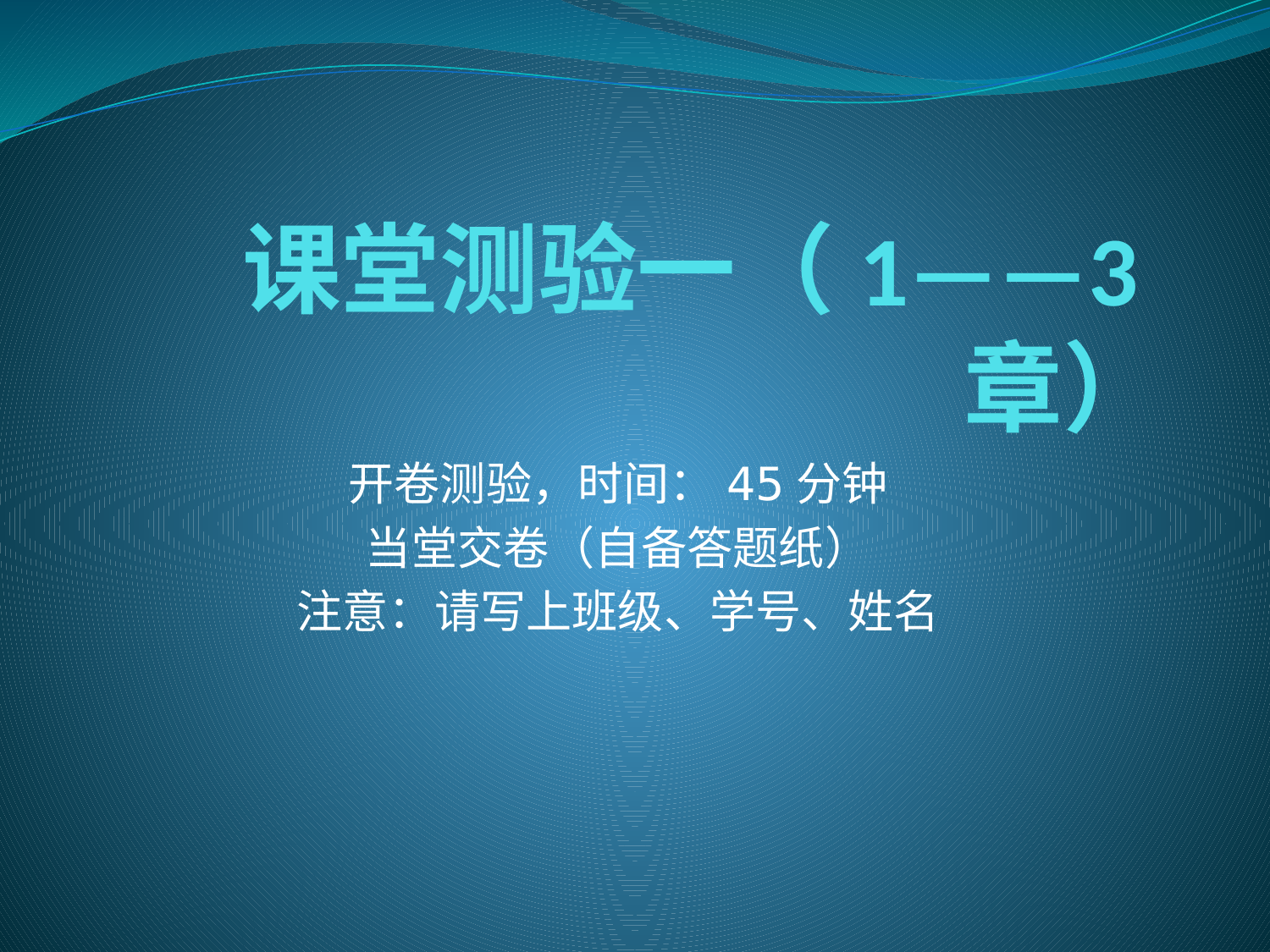

# 课堂测验一（1——3章）
开卷测验，时间：45分钟
当堂交卷（自备答题纸）
注意：请写上班级、学号、姓名